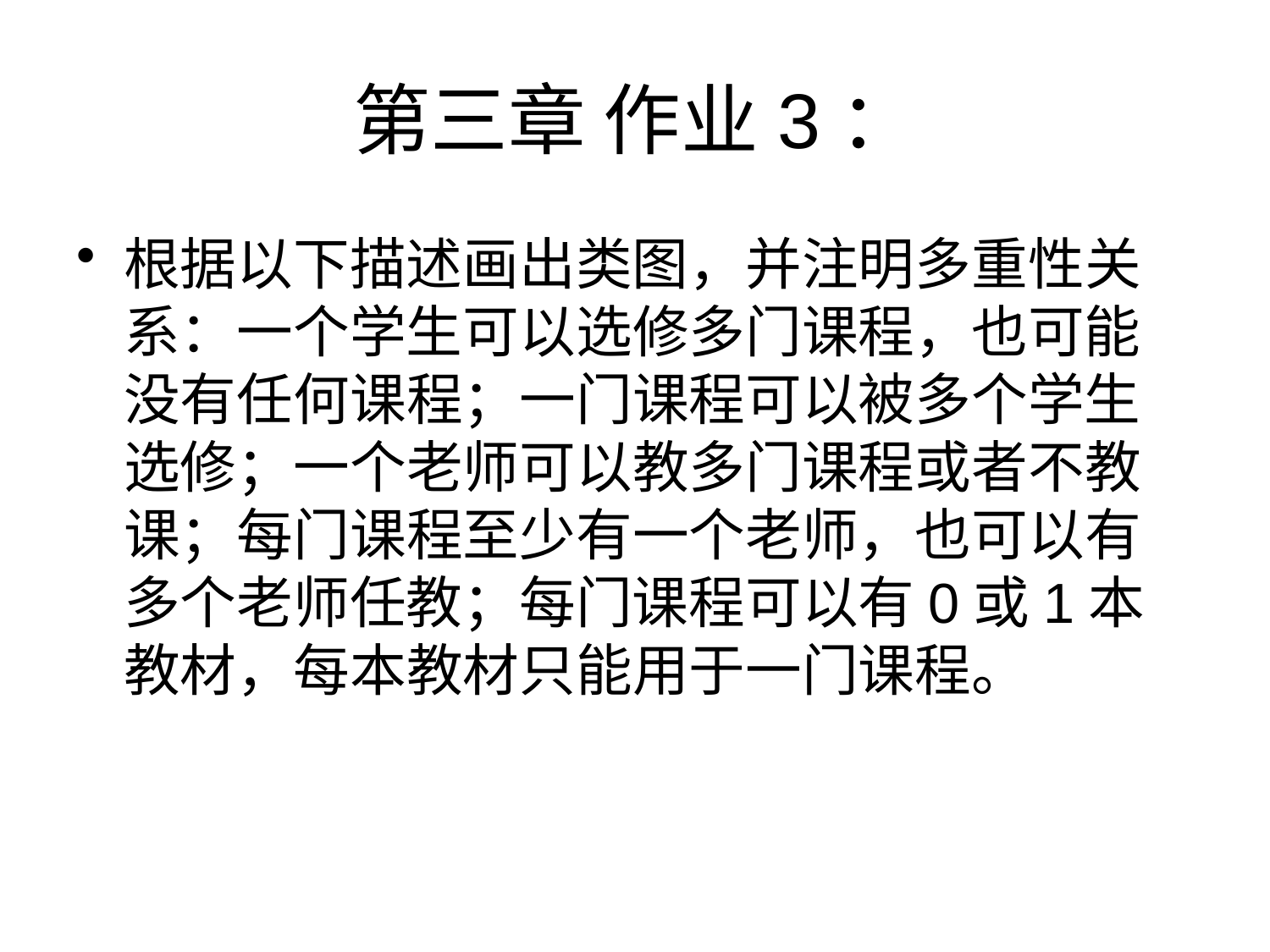

# 第三章 作业3：
根据以下描述画出类图，并注明多重性关系：一个学生可以选修多门课程，也可能没有任何课程；一门课程可以被多个学生选修；一个老师可以教多门课程或者不教课；每门课程至少有一个老师，也可以有多个老师任教；每门课程可以有0或1本教材，每本教材只能用于一门课程。